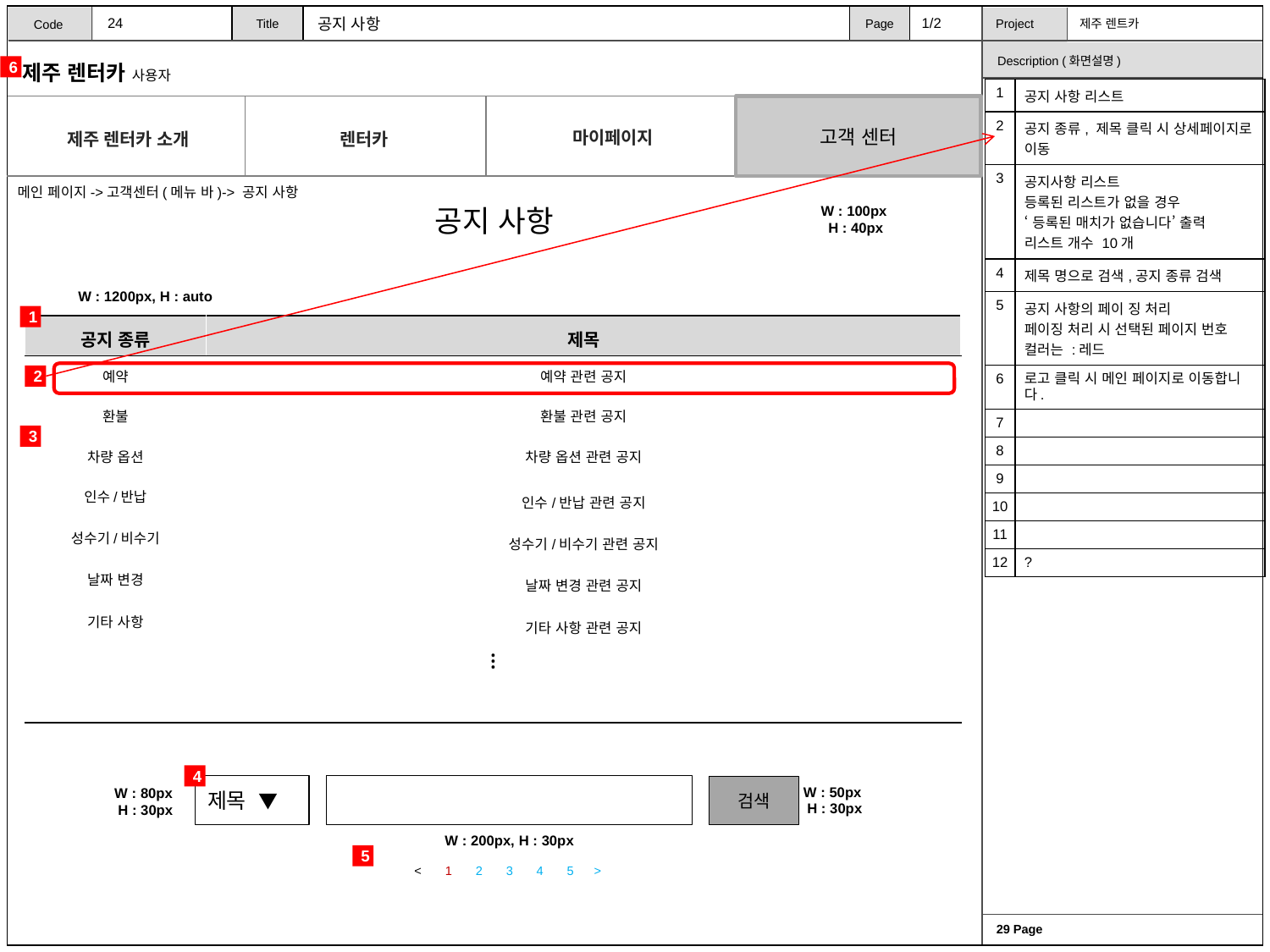

24
1/2
공지 사항
6
| 1 | 공지 사항 리스트 |
| --- | --- |
| 2 | 공지 종류, 제목 클릭 시 상세페이지로 이동 |
| 3 | 공지사항 리스트 등록된 리스트가 없을 경우 ‘등록된 매치가 없습니다’ 출력 리스트 개수 10개 |
| 4 | 제목 명으로 검색,공지 종류 검색 |
| 5 | 공지 사항의 페이 징 처리 페이징 처리 시 선택된 페이지 번호 컬러는 :레드 |
| 6 | 로고 클릭 시 메인 페이지로 이동합니다. |
| 7 |  |
| 8 |  |
| 9 |  |
| 10 |  |
| 11 |  |
| 12 | ? |
고객 센터
메인 페이지->고객센터(메뉴 바)-> 공지 사항
공지 사항
W : 100px
H : 40px
W : 1200px, H : auto
1
| 공지 종류 | 제목 |
| --- | --- |
| 예약 | 예약 관련 공지 |
| 환불 | 환불 관련 공지 |
| 차량 옵션 | 차량 옵션 관련 공지 |
| 인수/반납 | 인수/반납 관련 공지 |
| 성수기/비수기 | 성수기/비수기 관련 공지 |
| 날짜 변경 | 날짜 변경 관련 공지 |
| 기타 사항 | 기타 사항 관련 공지 |
| ፧ |  |

2
3
4
제목  ▼

검색
W : 50px
H : 30px
W : 80px
H : 30px
W : 200px, H : 30px
5
<       1       2       3       4       5      >